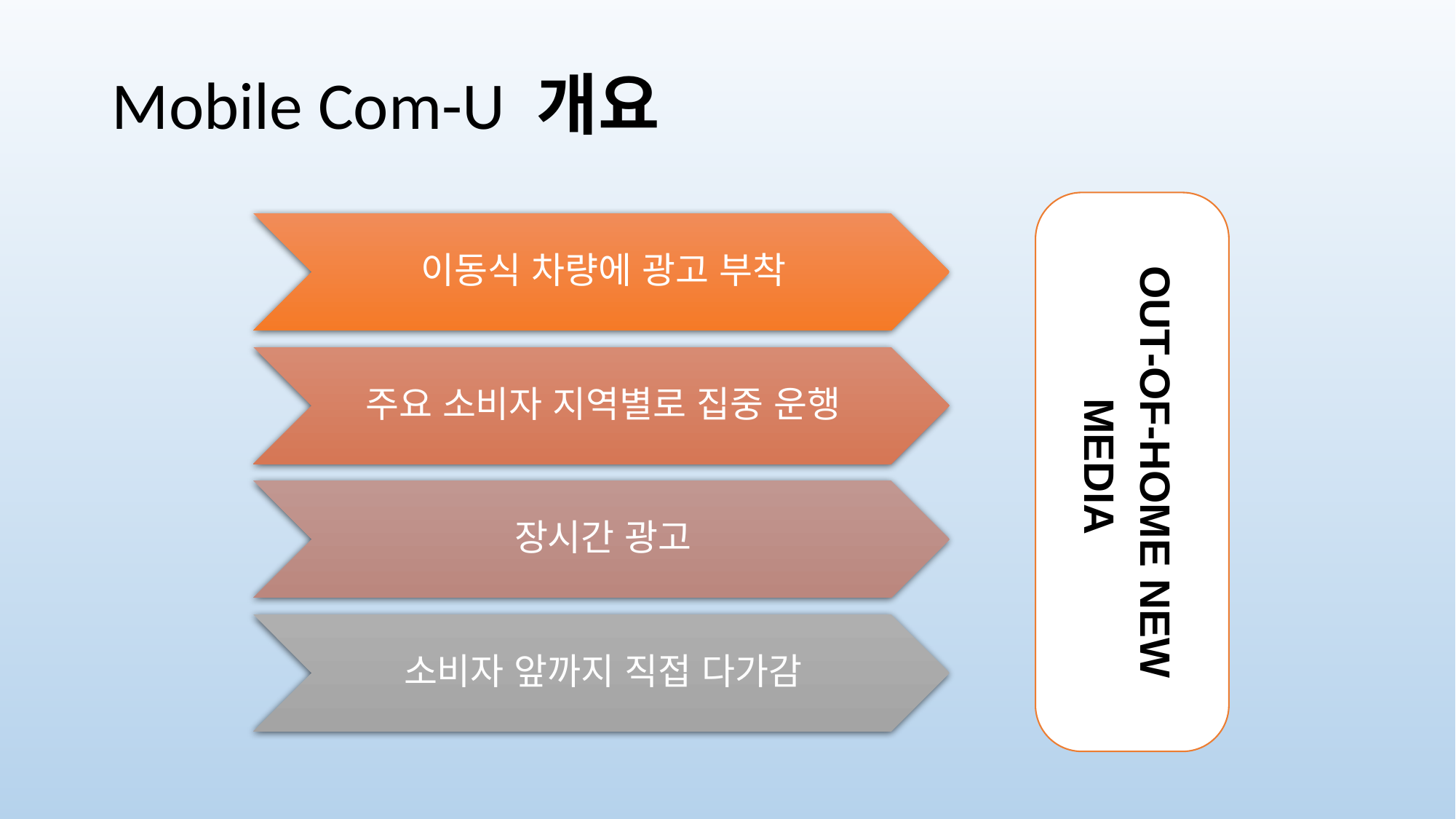

# Mobile Com-U 개요
OUT-OF-HOME NEW MEDIA
이동식 차량에 광고 부착
주요 소비자 지역별로 집중 운행
장시간 광고
소비자 앞까지 직접 다가감